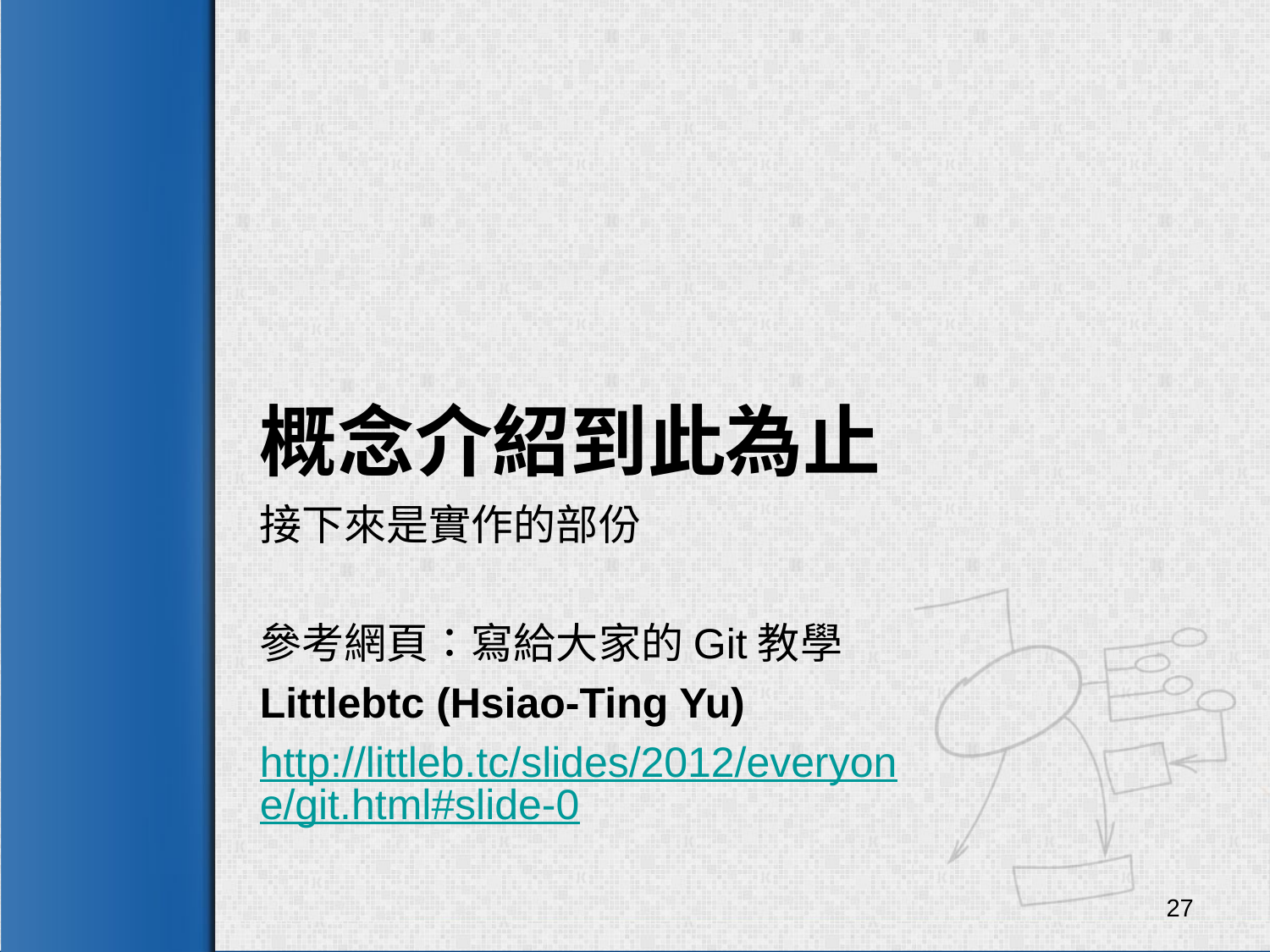

# 概念介紹到此為止
接下來是實作的部份

參考網頁：寫給大家的Git教學
Littlebtc (Hsiao-Ting Yu)
http://littleb.tc/slides/2012/everyone/git.html#slide-0
27